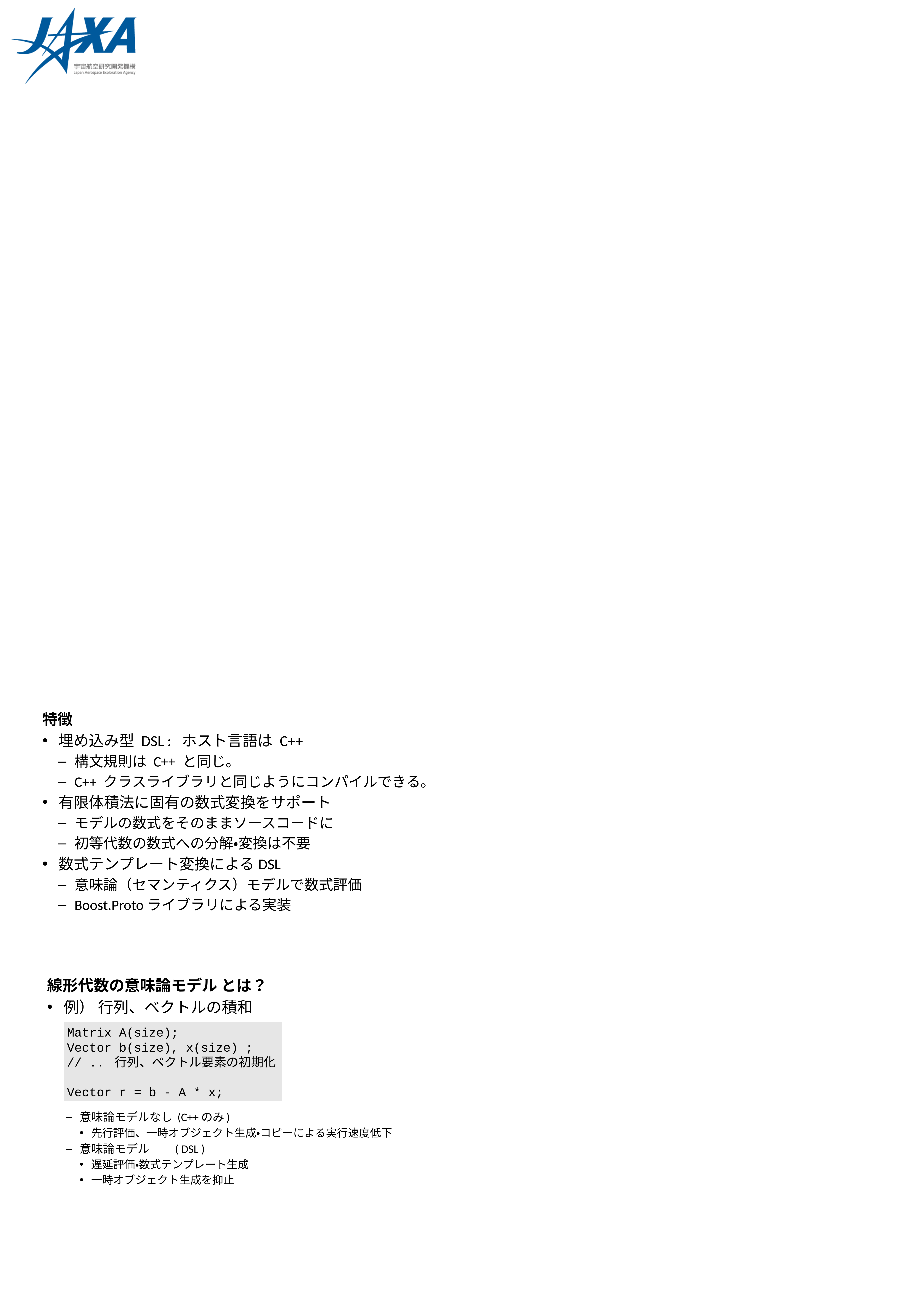

#

特徴
埋め込み型 DSL :  ホスト言語は C++
構文規則は C++ と同じ。
C++ クラスライブラリと同じようにコンパイルできる。
有限体積法に固有の数式変換をサポート
モデルの数式をそのままソースコードに
初等代数の数式への分解・変換は不要
数式テンプレート変換によるDSL
意味論（セマンティクス）モデルで数式評価
Boost.Protoライブラリによる実装
線形代数の意味論モデル とは？
例） 行列、ベクトルの積和
Matrix A(size);
Vector b(size), x(size) ;
// .. 行列、ベクトル要素の初期化

Vector r = b - A * x;
意味論モデルなし (C++のみ)
先行評価、一時オブジェクト生成・コピーによる実行速度低下
意味論モデル         ( DSL )
遅延評価・数式テンプレート生成
一時オブジェクト生成を抑止